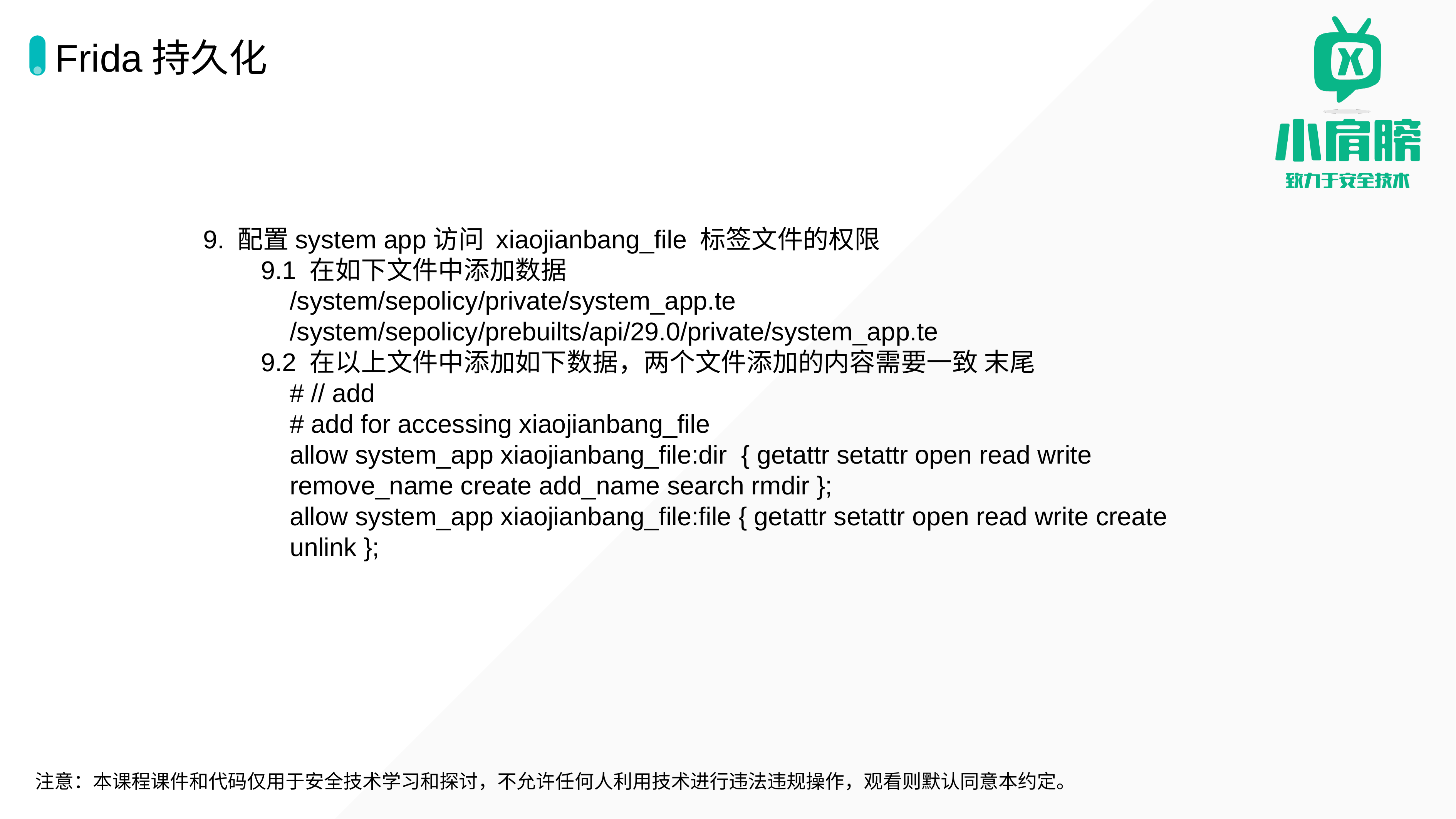

# Frida持久化
9. 配置system app访问 xiaojianbang_file 标签文件的权限
9.1 在如下文件中添加数据
/system/sepolicy/private/system_app.te
/system/sepolicy/prebuilts/api/29.0/private/system_app.te
9.2 在以上文件中添加如下数据，两个文件添加的内容需要一致 末尾
# // add
# add for accessing xiaojianbang_file
allow system_app xiaojianbang_file:dir  { getattr setattr open read write remove_name create add_name search rmdir };
allow system_app xiaojianbang_file:file { getattr setattr open read write create unlink };